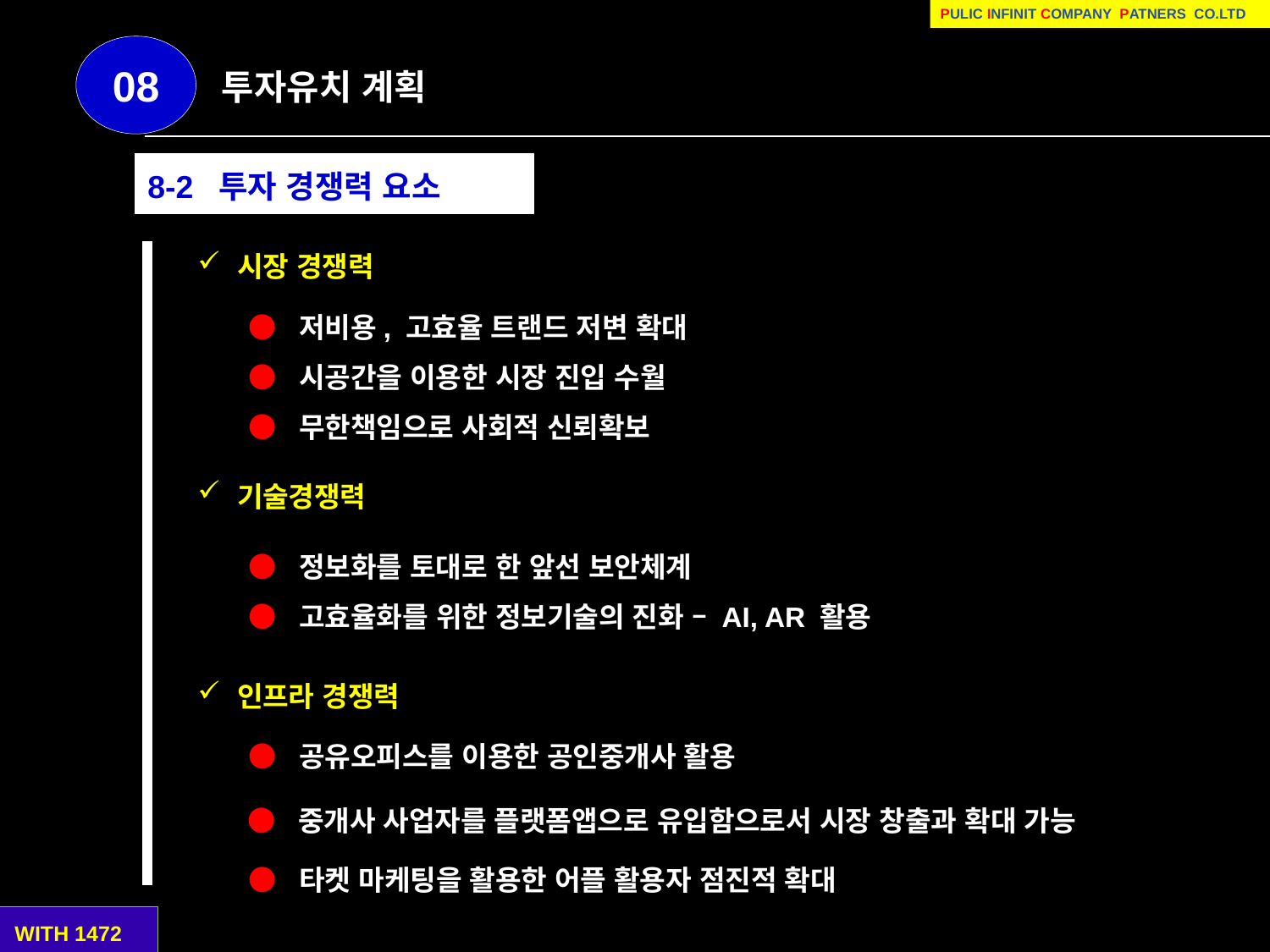

Pulic infinit company  patnerS  co.lTd
08
투자유치 계획
8-2  투자 경쟁력 요소
시장 경쟁력
●  저비용, 고효율 트랜드 저변 확대
●  시공간을 이용한 시장 진입 수월
●  무한책임으로 사회적 신뢰확보
기술경쟁력
●  정보화를 토대로 한 앞선 보안체계
●  고효율화를 위한 정보기술의 진화 – AI, AR 활용
인프라 경쟁력
●  공유오피스를 이용한 공인중개사 활용
●  중개사 사업자를 플랫폼앱으로 유입함으로서 시장 창출과 확대 가능
●  타켓 마케팅을 활용한 어플 활용자 점진적 확대
 WITH 1472